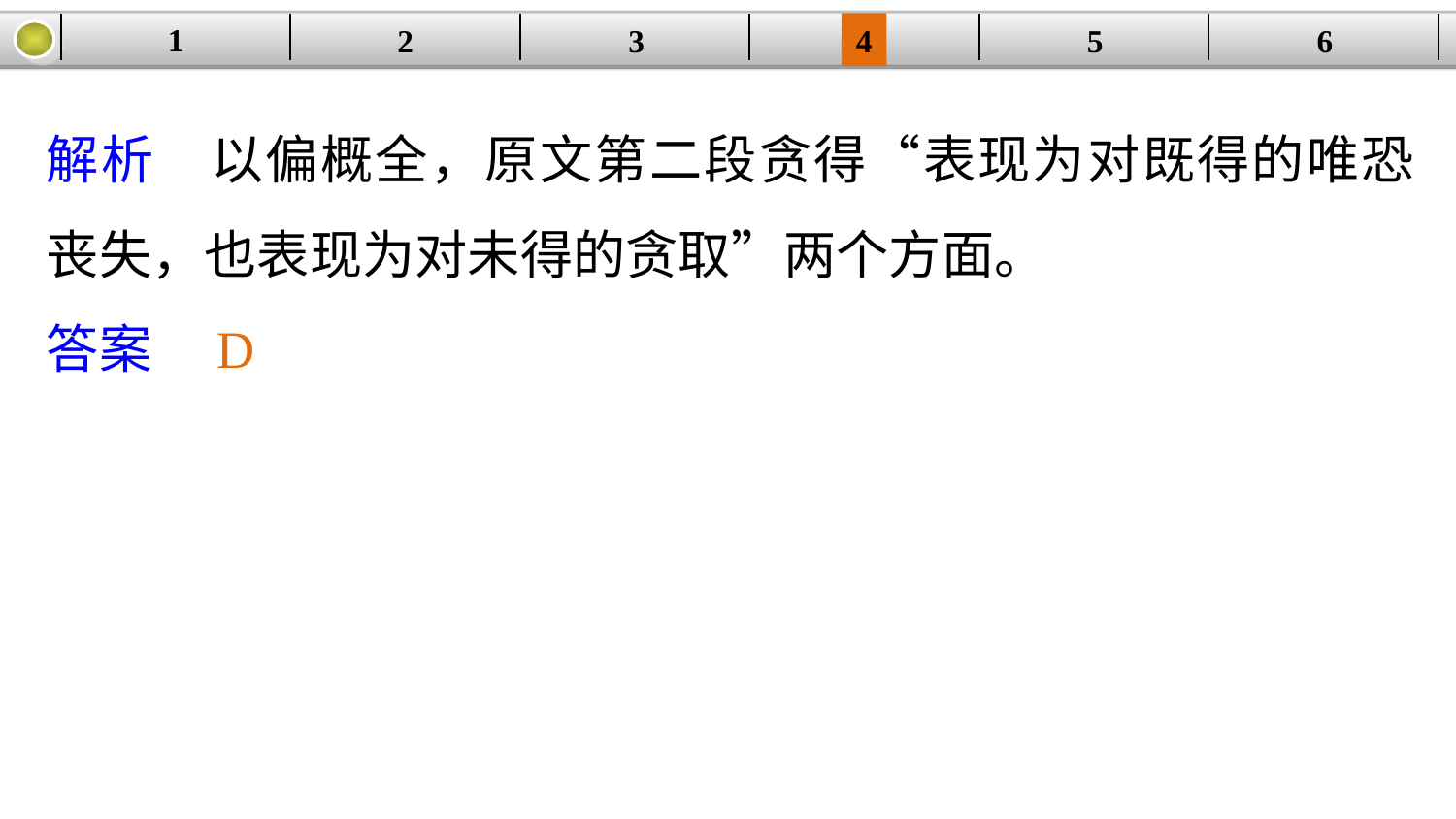

1
3
4
5
6
2
|  |  |  |  |  |  |
| --- | --- | --- | --- | --- | --- |

解析　以偏概全，原文第二段贪得“表现为对既得的唯恐丧失，也表现为对未得的贪取”两个方面。
答案　D